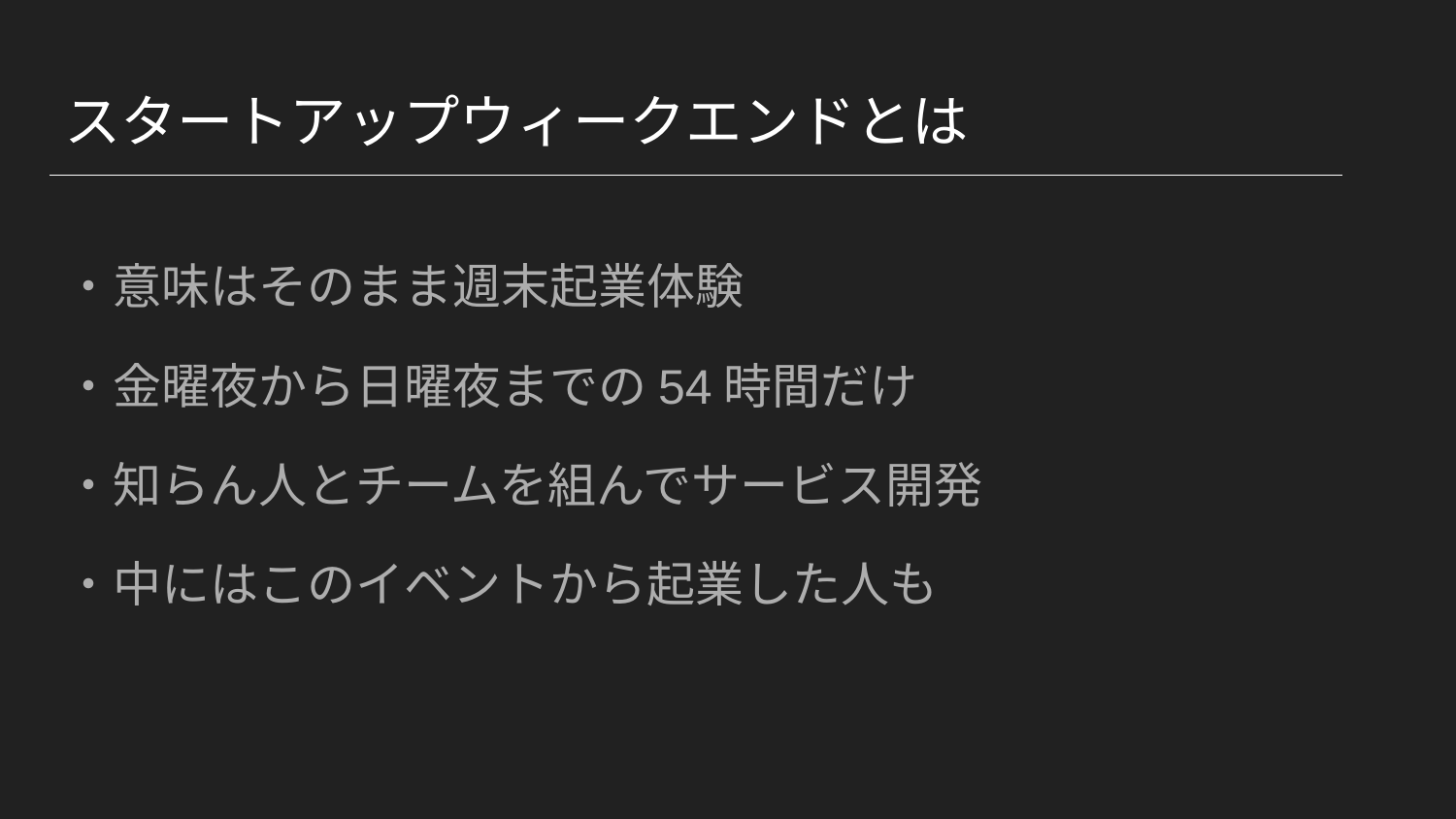

# スタートアップウィークエンドとは
・意味はそのまま週末起業体験
・金曜夜から日曜夜までの54時間だけ
・知らん人とチームを組んでサービス開発
・中にはこのイベントから起業した人も